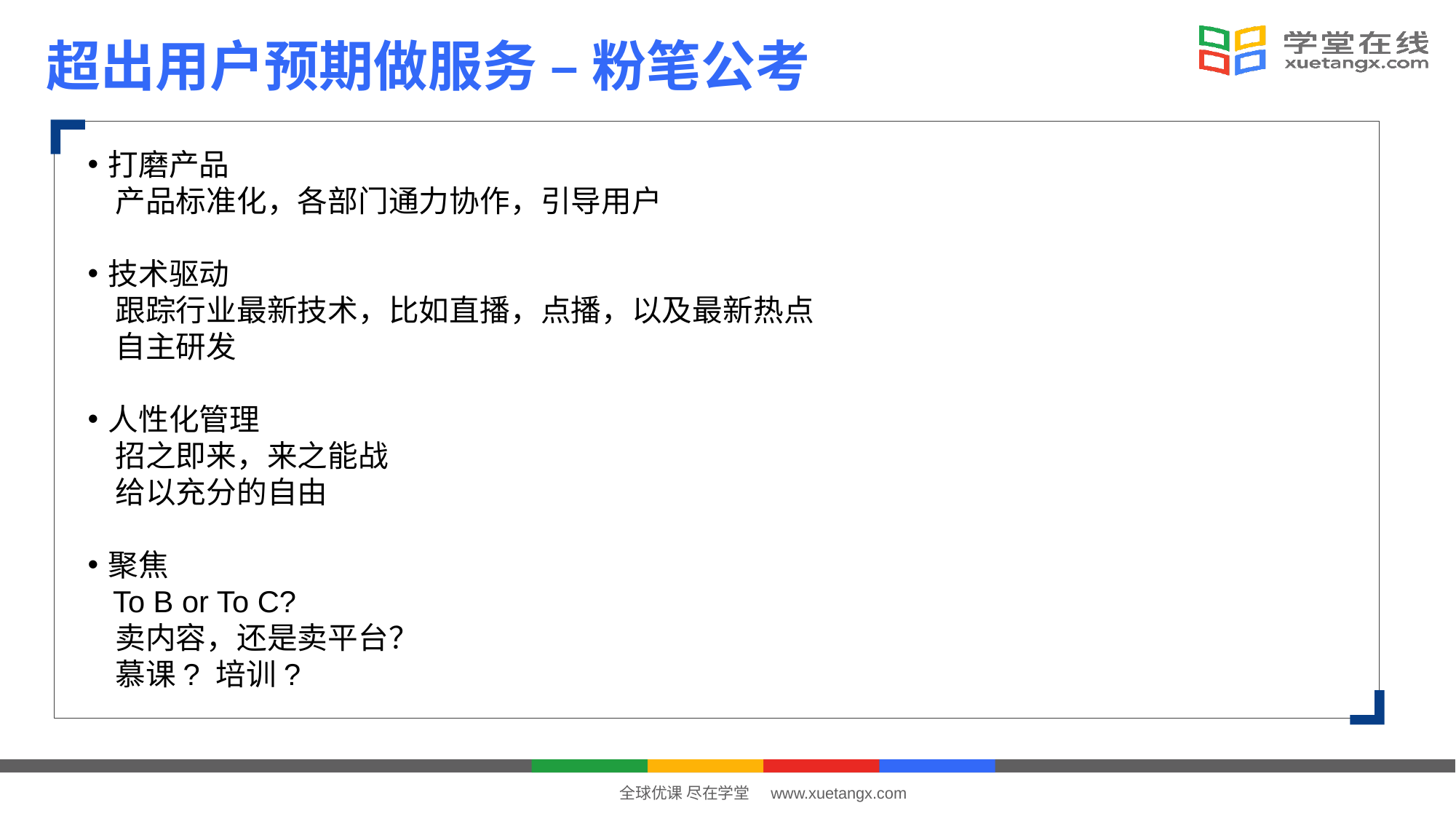

超出用户预期做服务 – 粉笔公考

打磨产品
   产品标准化，各部门通力协作，引导用户

技术驱动
   跟踪行业最新技术，比如直播，点播，以及最新热点
   自主研发

人性化管理
   招之即来，来之能战
   给以充分的自由

聚焦
   To B or To C?
   卖内容，还是卖平台？
   慕课? 培训?